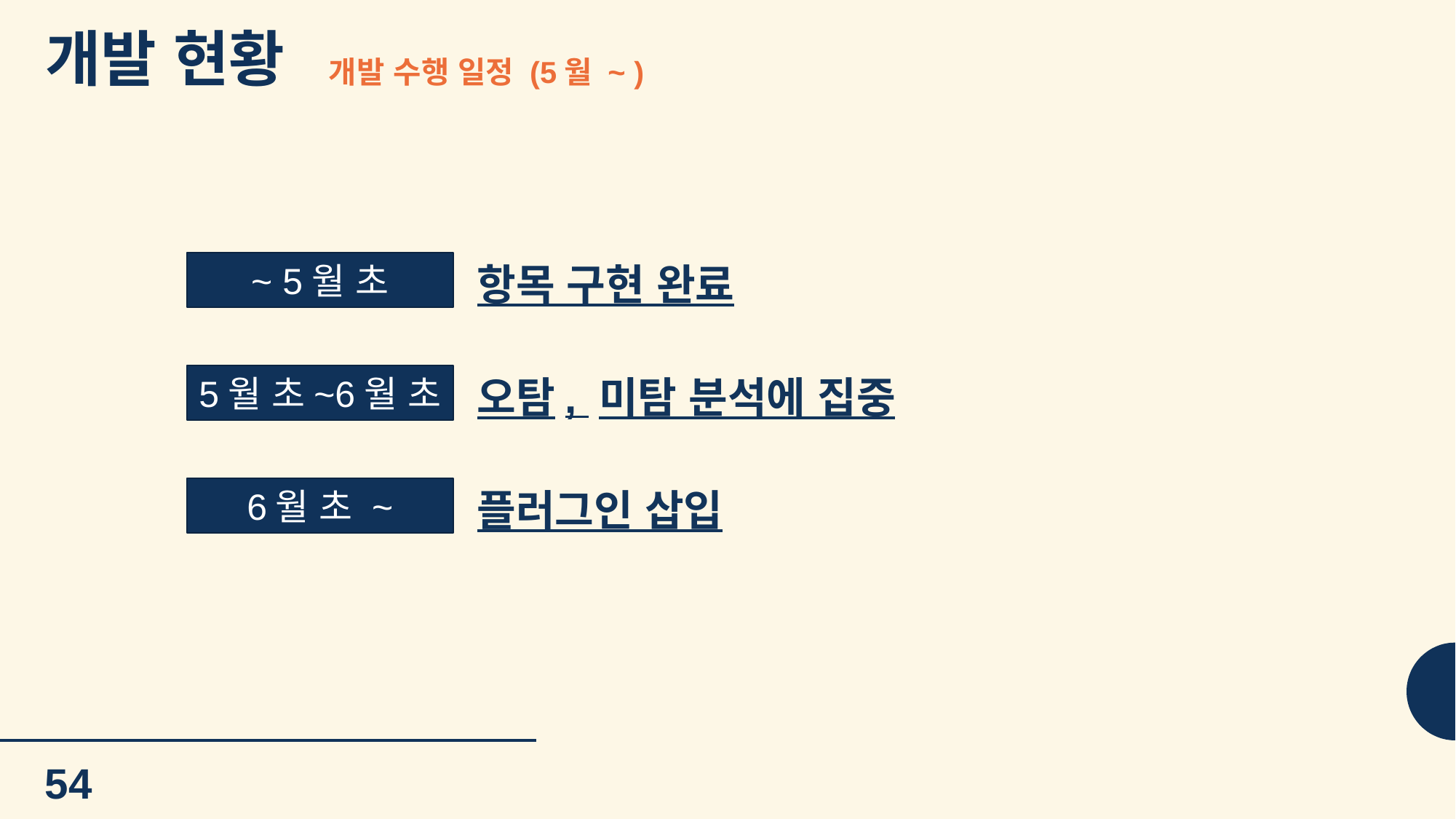

개발 현황
개발 수행 일정 (5월 ~ )
~ 5월 초
항목 구현 완료
5월 초~6월 초
오탐, 미탐 분석에 집중
6월 초 ~
플러그인 삽입
54